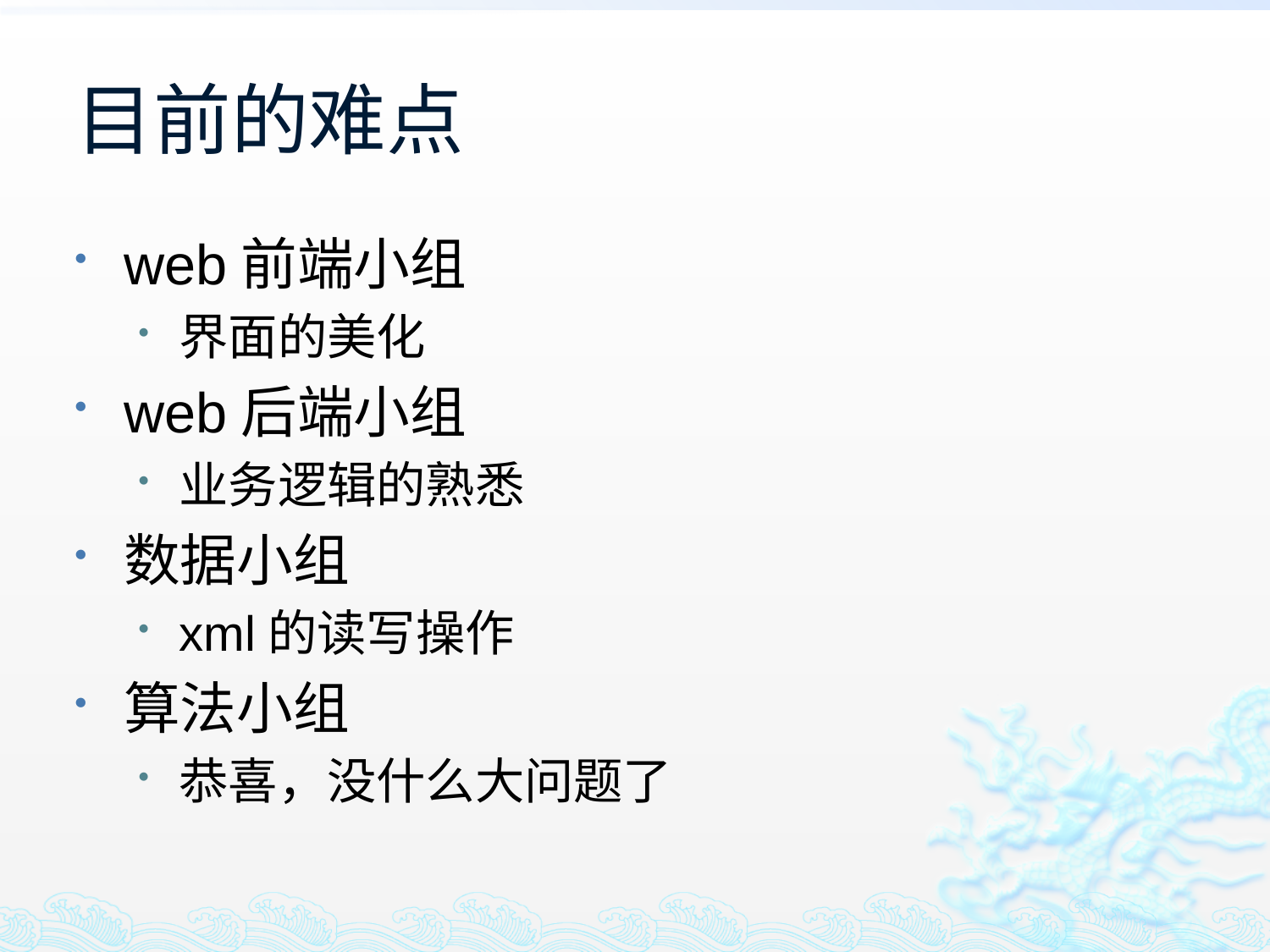

# 目前的难点
web前端小组
界面的美化
web后端小组
业务逻辑的熟悉
数据小组
xml的读写操作
算法小组
恭喜，没什么大问题了